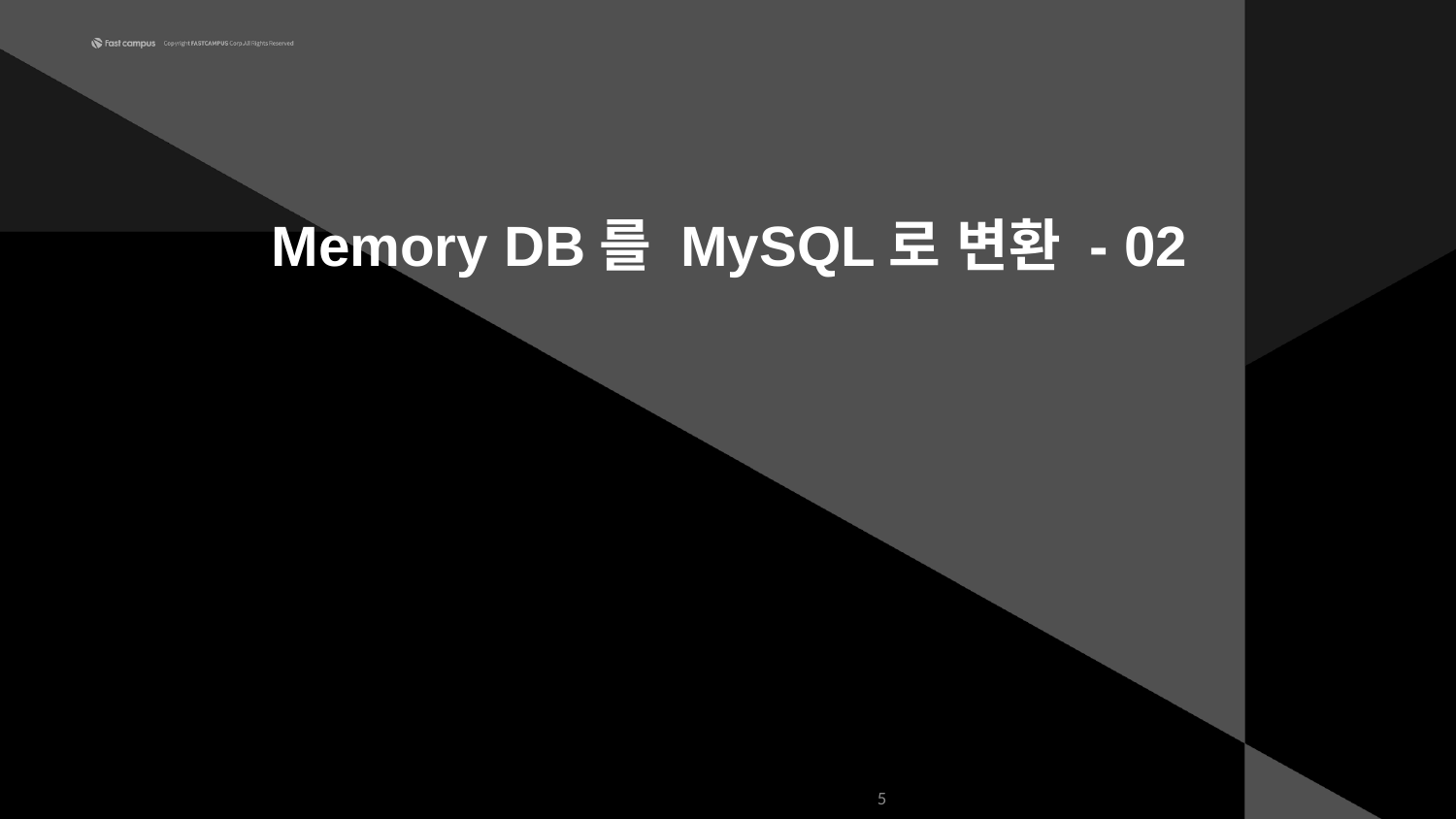

Memory DB를 MySQL로 변환 - 02
5